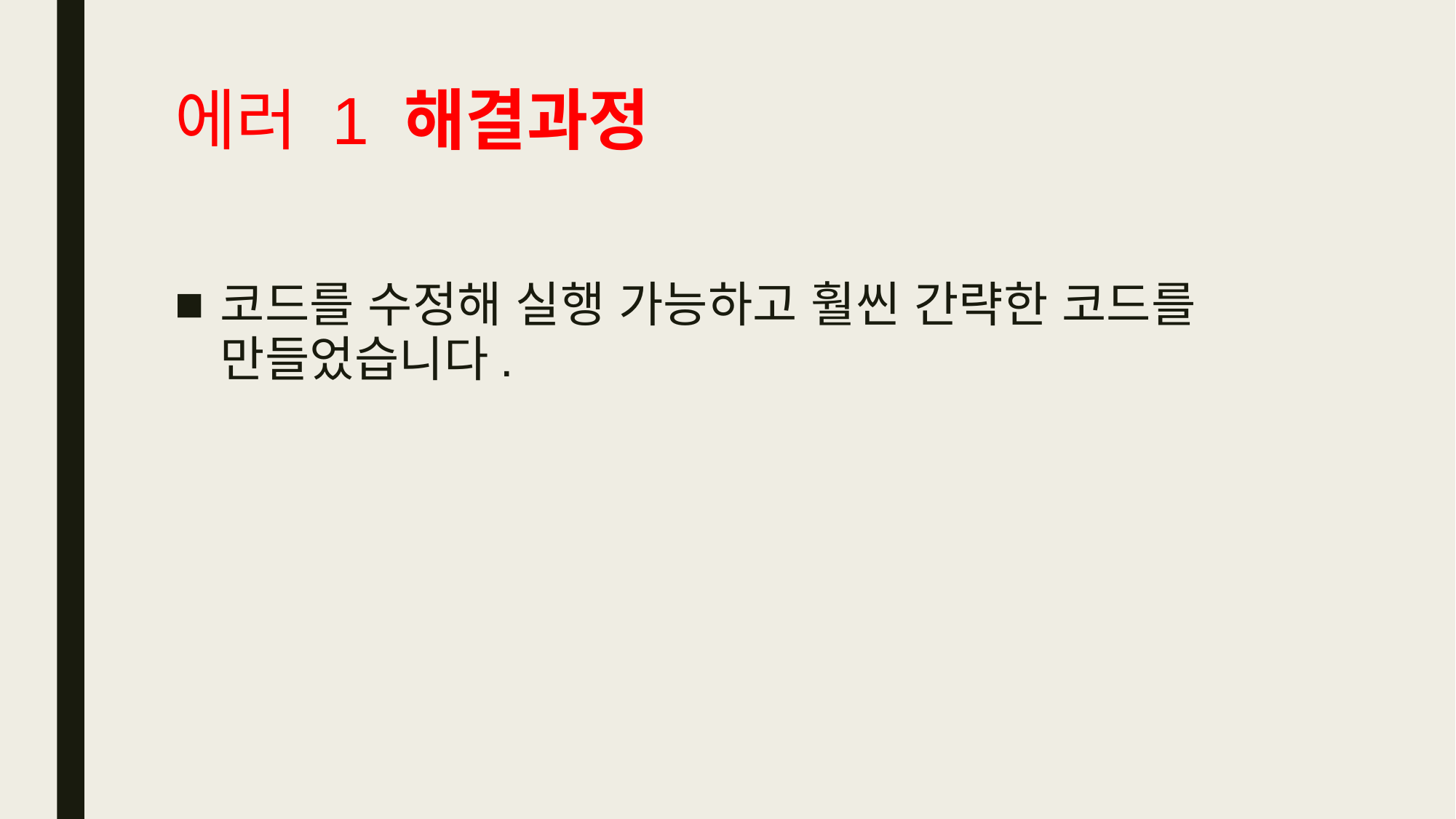

# 에러 1 해결과정
코드를 수정해 실행 가능하고 훨씬 간략한 코드를 만들었습니다.